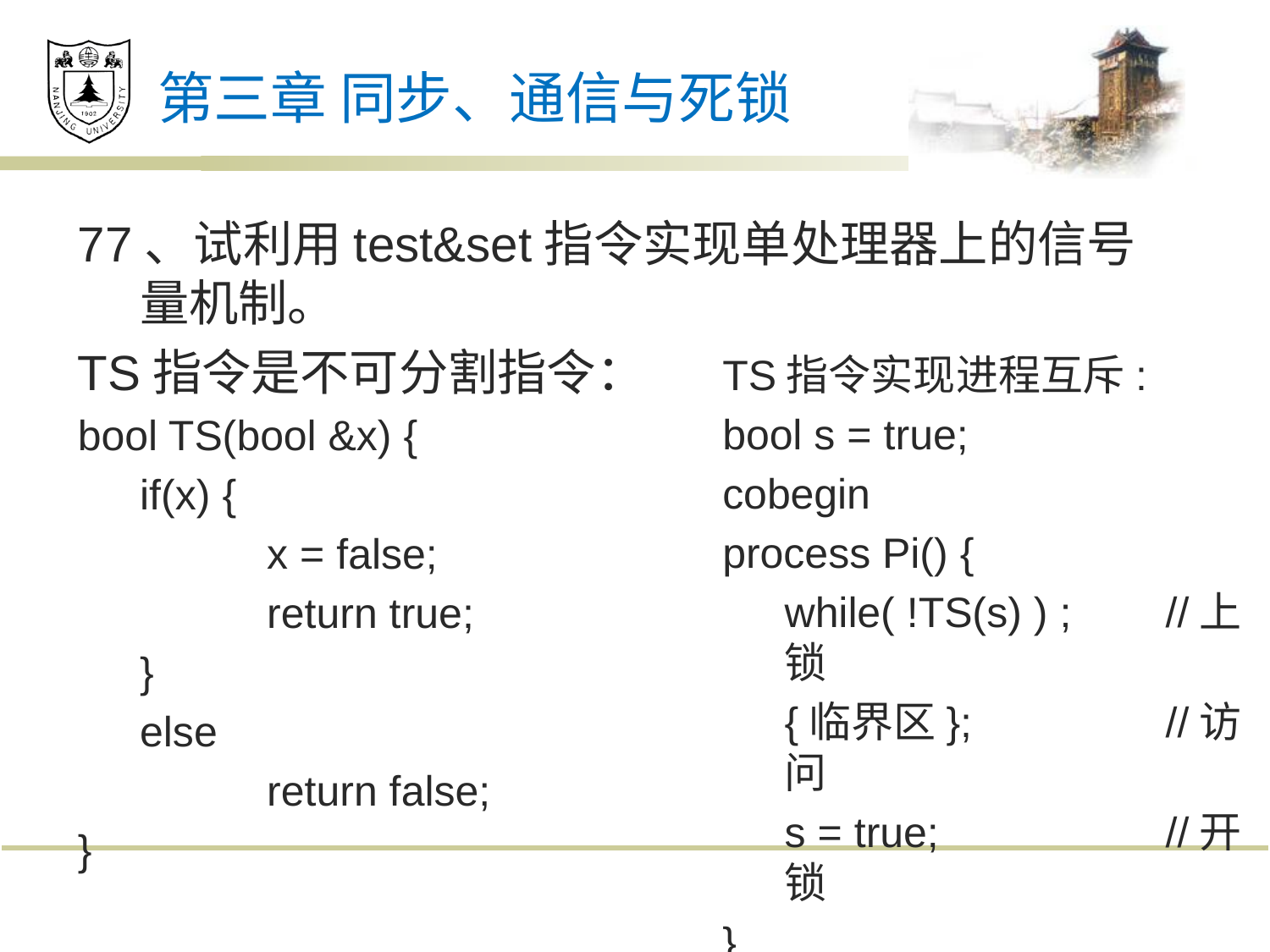

# 第三章 同步、通信与死锁
77、试利用test&set指令实现单处理器上的信号量机制。
TS指令是不可分割指令：
bool TS(bool &x) {
	if(x) {
		x = false;
		return true;
	}
	else
		return false;
}
TS指令实现进程互斥:
bool s = true;
cobegin
process Pi() {
	while( !TS(s) ) ;	//上锁
	{临界区};		//访问
	s = true;		//开锁
}
coend